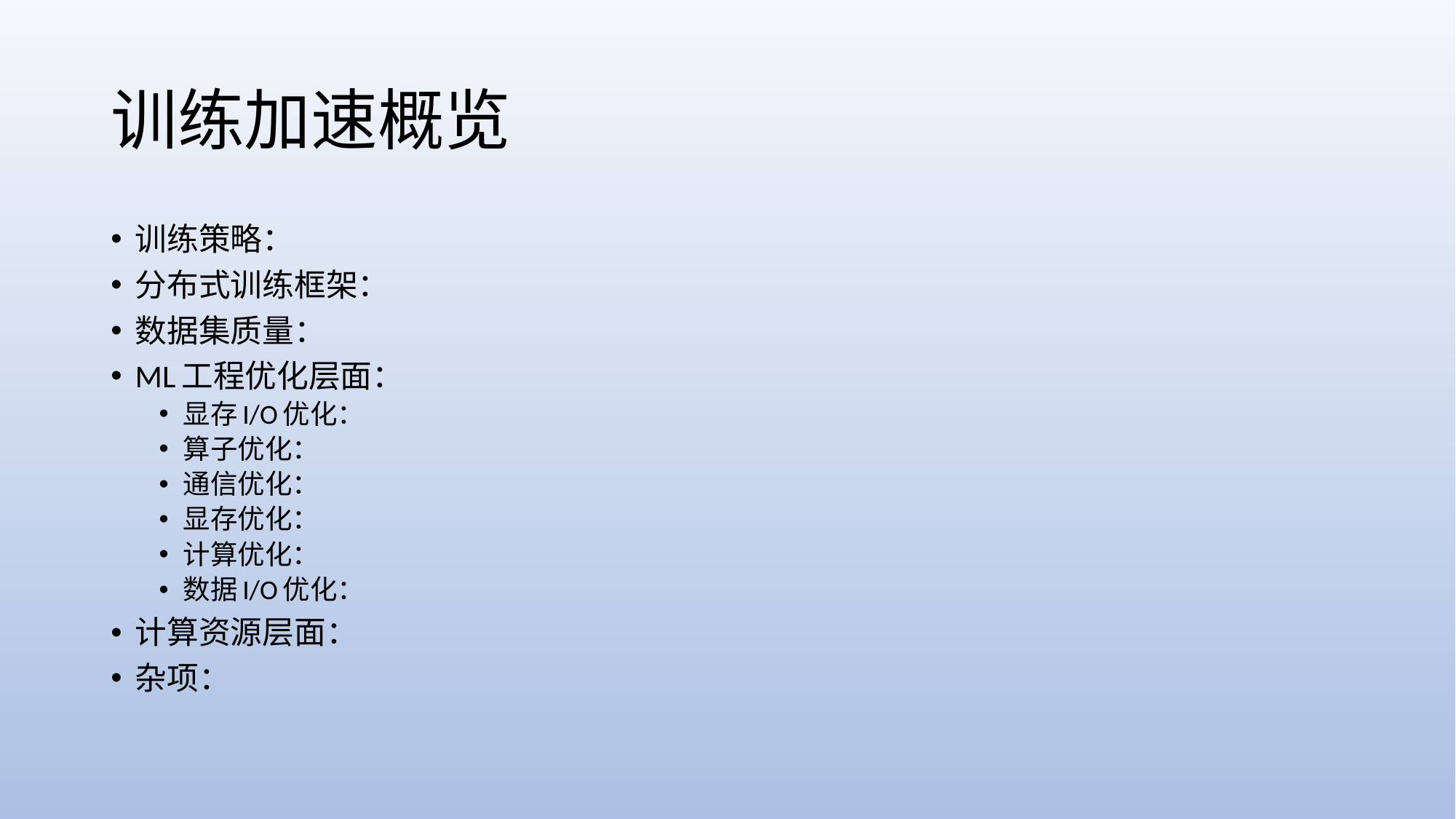

# 训练加速概览
训练策略：
分布式训练框架：
数据集质量：
ML工程优化层面：
显存I/O优化：
算子优化：
通信优化：
显存优化：
计算优化：
数据I/O优化：
计算资源层面：
杂项：